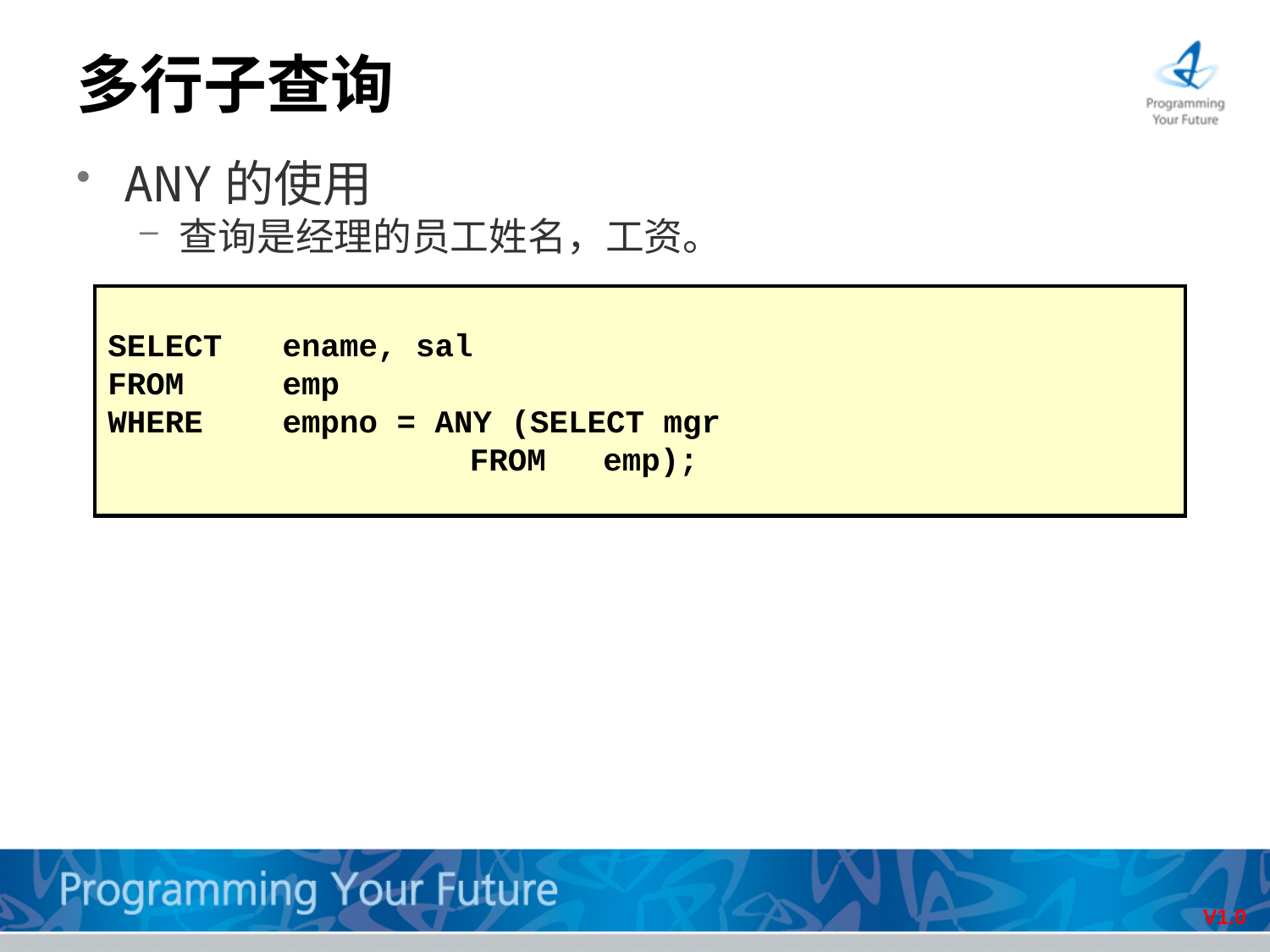

多行子查询
ANY的使用
查询是经理的员工姓名，工资。
SELECT	ename, sal
FROM	emp
WHERE 	empno = ANY (SELECT mgr
                   FROM   emp);